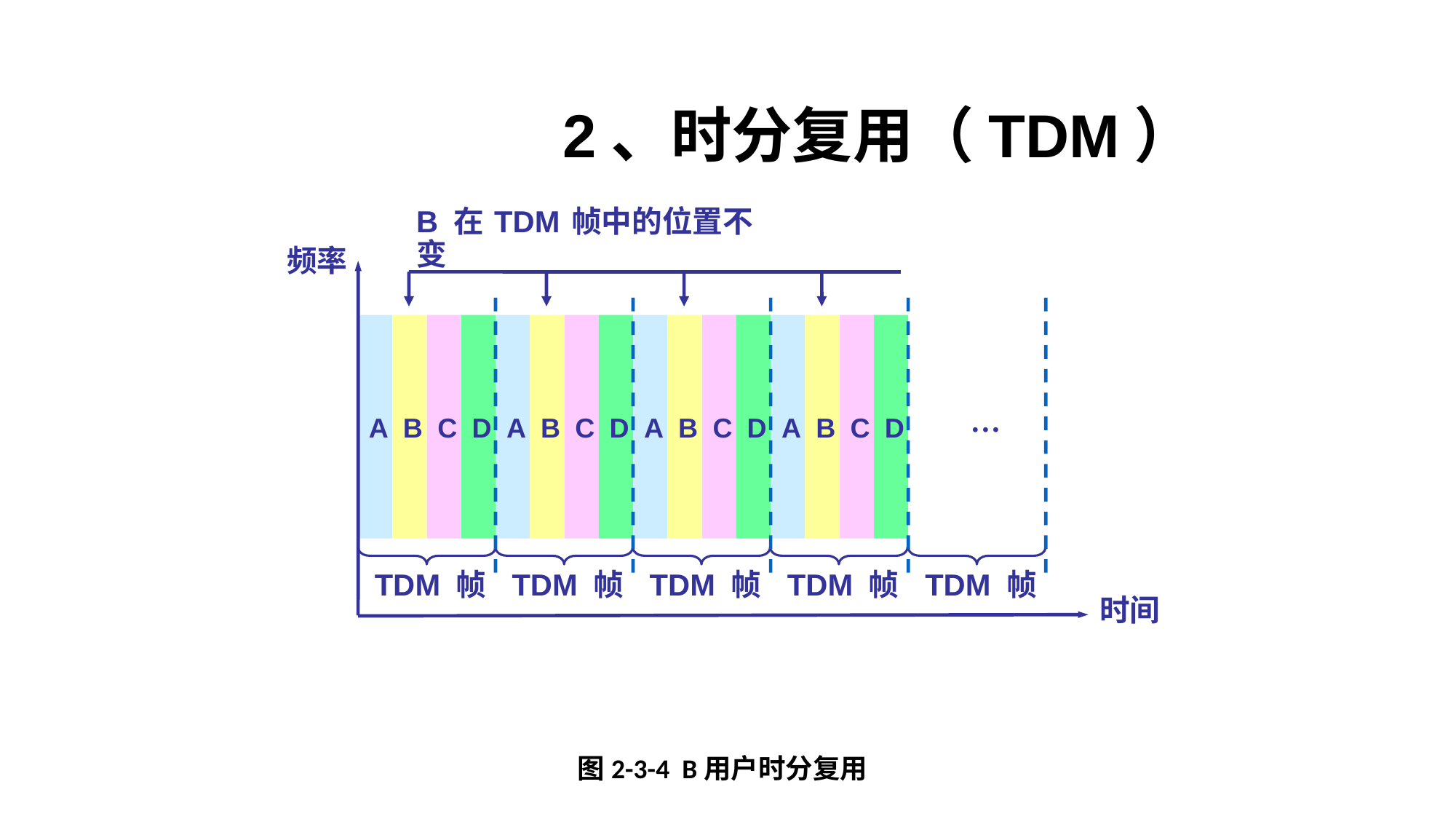

2、时分复用（TDM）
B 在 TDM 帧中的位置不变
频率

A
B
B
B
B
C
D
A
C
D
A
C
D
A
C
D
…

TDM 帧

TDM 帧

TDM 帧

TDM 帧

TDM 帧
时间

图2-3-4  B用户时分复用